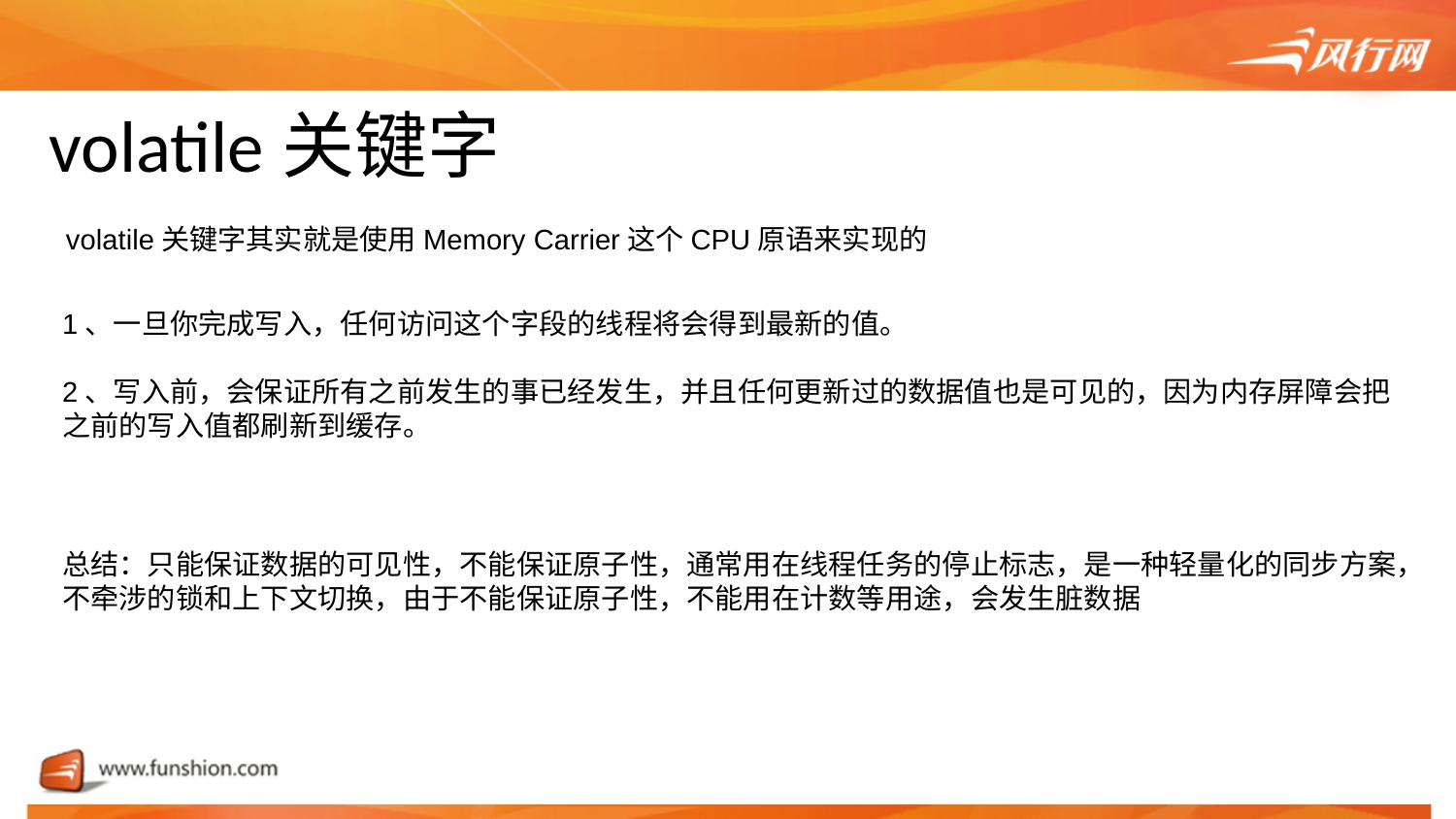

# volatile关键字
volatile关键字其实就是使用Memory Carrier这个CPU原语来实现的
1、一旦你完成写入，任何访问这个字段的线程将会得到最新的值。

2、写入前，会保证所有之前发生的事已经发生，并且任何更新过的数据值也是可见的，因为内存屏障会把之前的写入值都刷新到缓存。
总结：只能保证数据的可见性，不能保证原子性，通常用在线程任务的停止标志，是一种轻量化的同步方案，不牵涉的锁和上下文切换，由于不能保证原子性，不能用在计数等用途，会发生脏数据